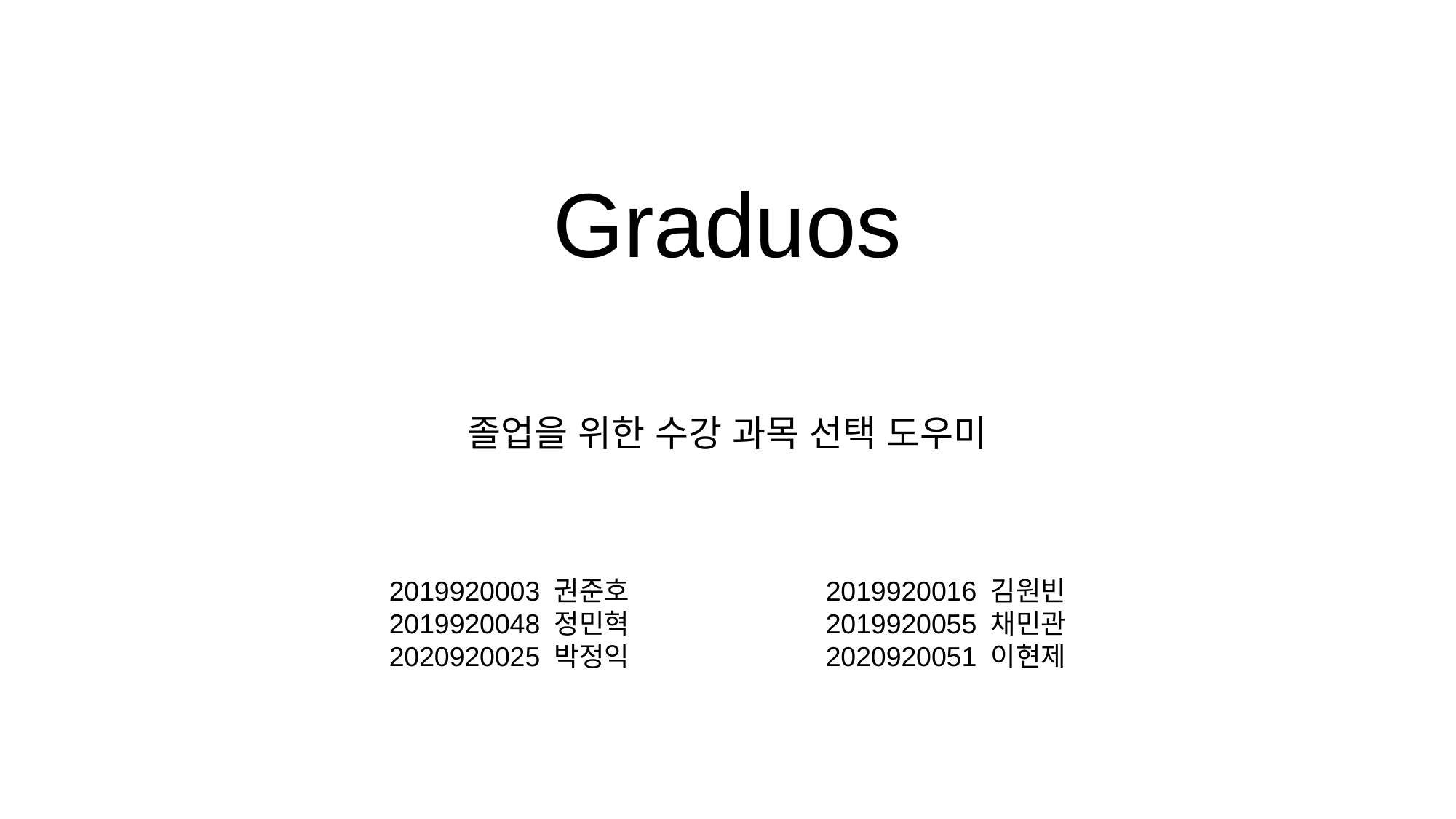

# Graduos
졸업을 위한 수강 과목 선택 도우미

2019920003 권준호 		2019920016 김원빈
2019920048 정민혁 		2019920055 채민관
2020920025 박정익 		2020920051 이현제